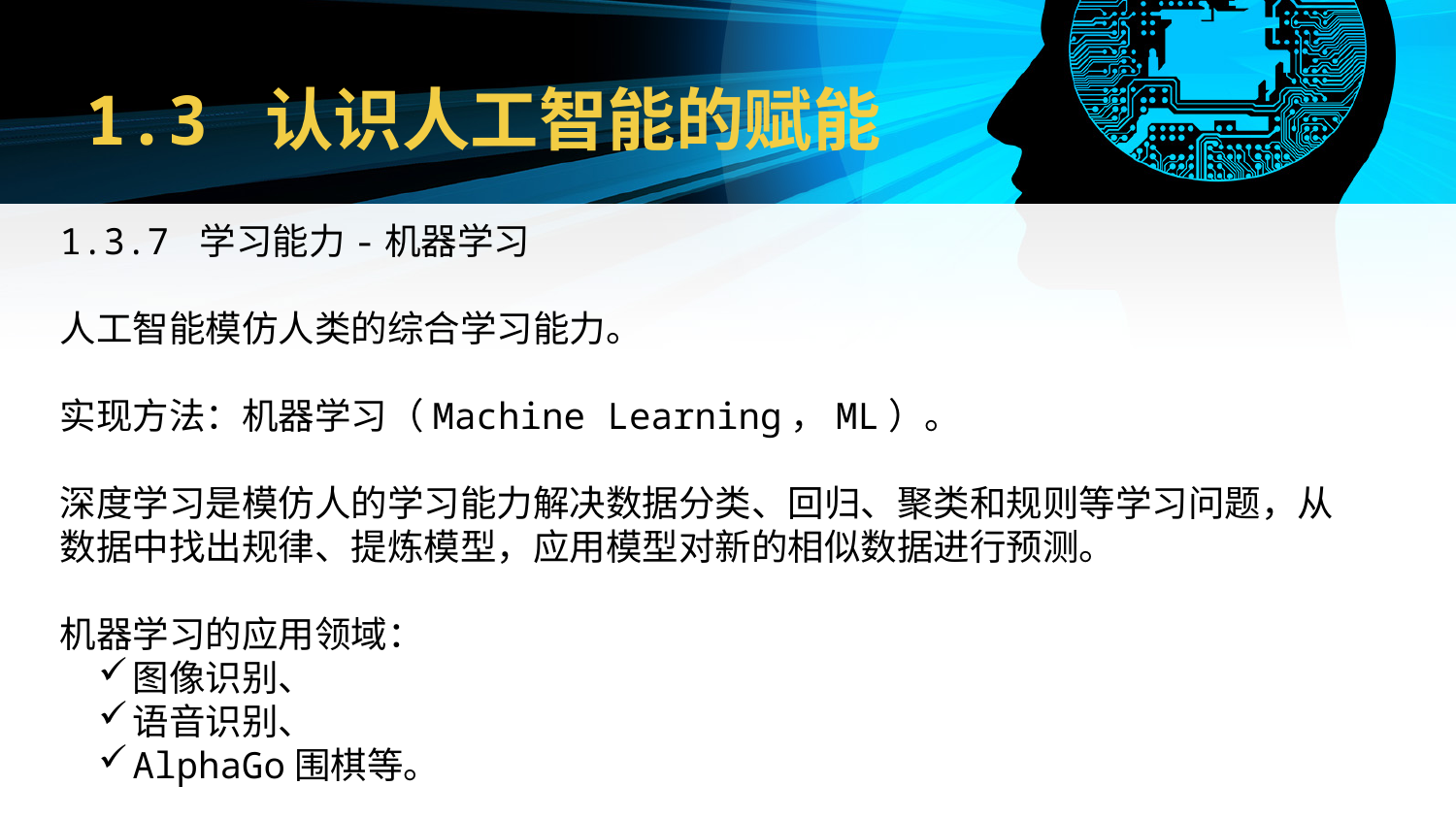

# 1.3 认识人工智能的赋能
1.3.7 学习能力-机器学习

人工智能模仿人类的综合学习能力。

实现方法：机器学习（Machine Learning，ML）。

深度学习是模仿人的学习能力解决数据分类、回归、聚类和规则等学习问题，从数据中找出规律、提炼模型，应用模型对新的相似数据进行预测。

机器学习的应用领域：
图像识别、
语音识别、
AlphaGo围棋等。